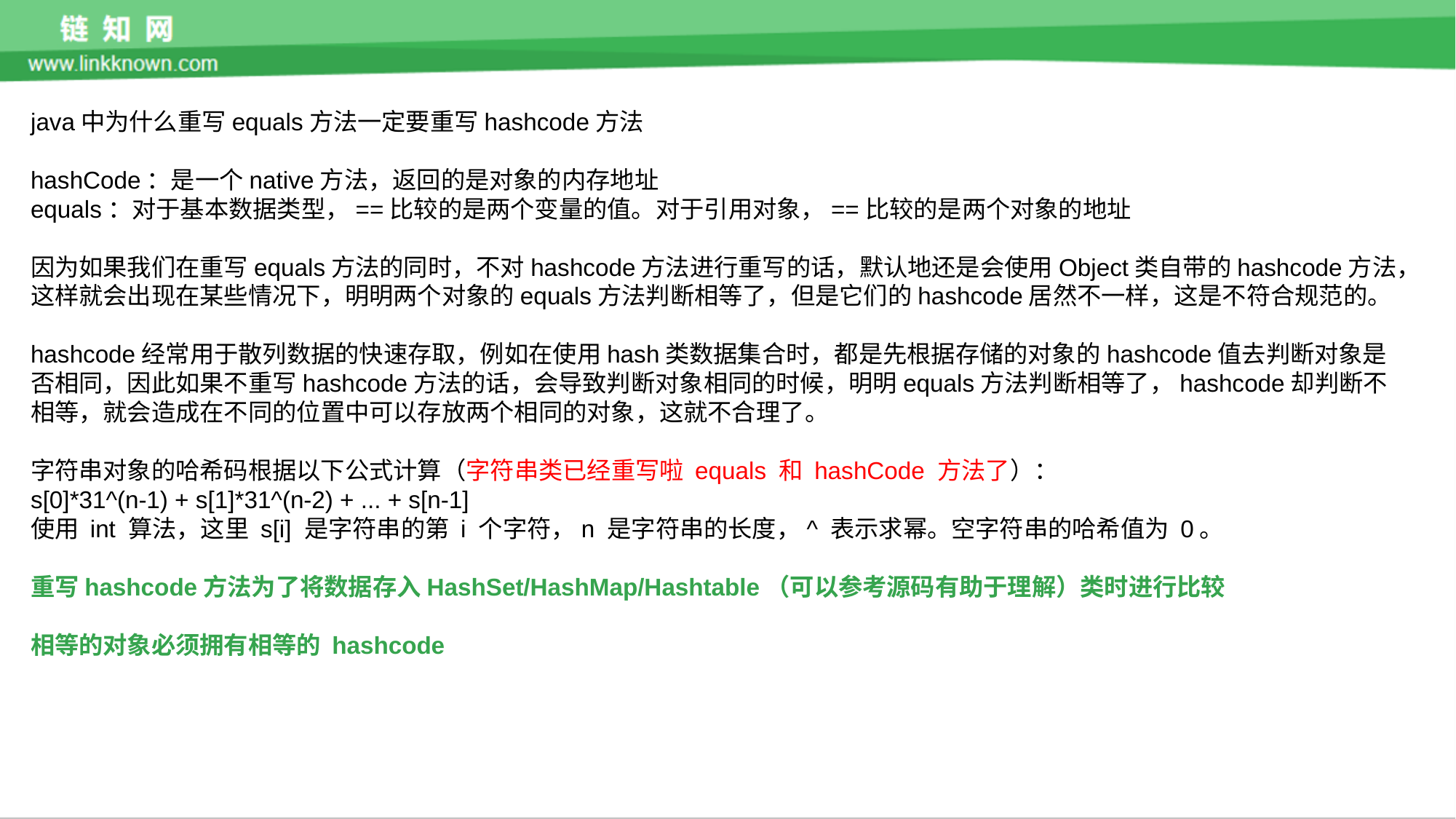

java中为什么重写equals方法一定要重写hashcode方法

hashCode：是一个native方法，返回的是对象的内存地址
equals：对于基本数据类型，==比较的是两个变量的值。对于引用对象，==比较的是两个对象的地址

因为如果我们在重写equals方法的同时，不对hashcode方法进行重写的话，默认地还是会使用Object类自带的hashcode方法，这样就会出现在某些情况下，明明两个对象的equals方法判断相等了，但是它们的hashcode居然不一样，这是不符合规范的。

hashcode经常用于散列数据的快速存取，例如在使用hash类数据集合时，都是先根据存储的对象的hashcode值去判断对象是否相同，因此如果不重写hashcode方法的话，会导致判断对象相同的时候，明明equals方法判断相等了，hashcode却判断不相等，就会造成在不同的位置中可以存放两个相同的对象，这就不合理了。

字符串对象的哈希码根据以下公式计算（字符串类已经重写啦 equals 和 hashCode 方法了）：
s[0]*31^(n-1) + s[1]*31^(n-2) + ... + s[n-1]
使用 int 算法，这里 s[i] 是字符串的第 i 个字符，n 是字符串的长度，^ 表示求幂。空字符串的哈希值为 0。

重写hashcode方法为了将数据存入HashSet/HashMap/Hashtable（可以参考源码有助于理解）类时进行比较

相等的对象必须拥有相等的 hashcode